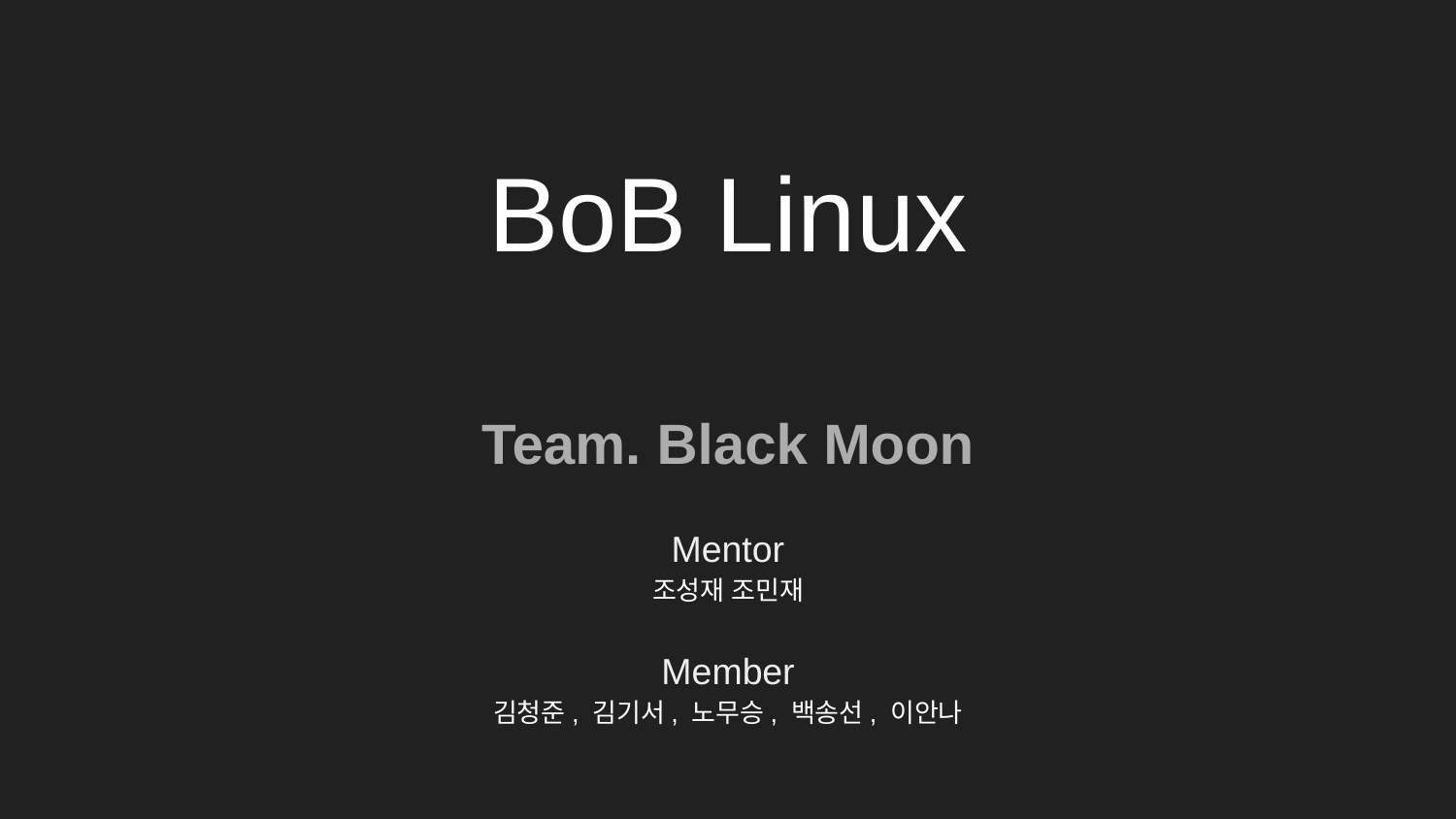

# BoB Linux
Team. Black Moon
Mentor
조성재 조민재

Member
김청준, 김기서, 노무승, 백송선, 이안나